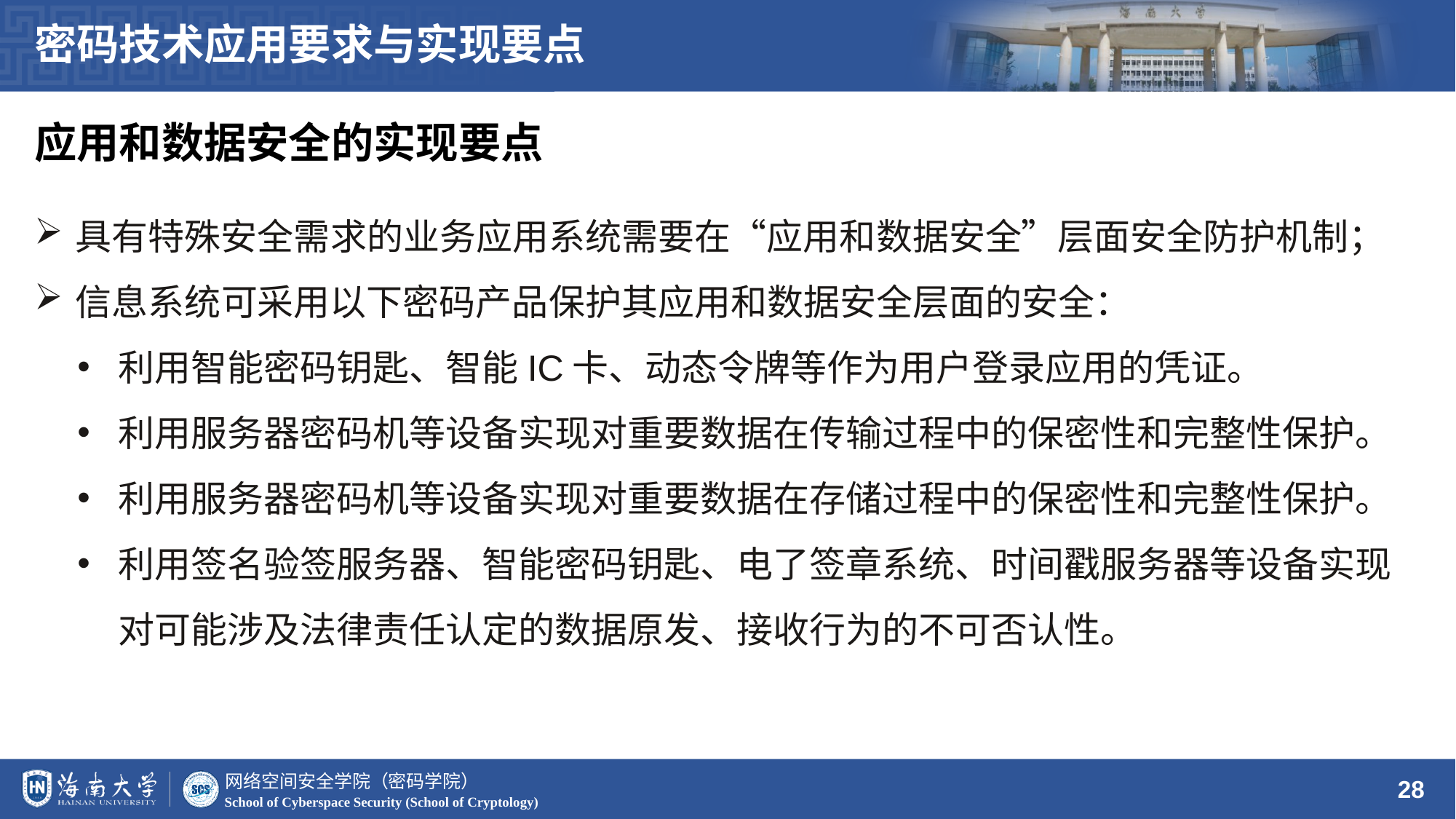

密码技术应用要求与实现要点
应用和数据安全的实现要点
具有特殊安全需求的业务应用系统需要在“应用和数据安全”层面安全防护机制；
信息系统可采用以下密码产品保护其应用和数据安全层面的安全：
利用智能密码钥匙、智能IC卡、动态令牌等作为用户登录应用的凭证。
利用服务器密码机等设备实现对重要数据在传输过程中的保密性和完整性保护。
利用服务器密码机等设备实现对重要数据在存储过程中的保密性和完整性保护。
利用签名验签服务器、智能密码钥匙、电了签章系统、时间戳服务器等设备实现对可能涉及法律责任认定的数据原发、接收行为的不可否认性。

28